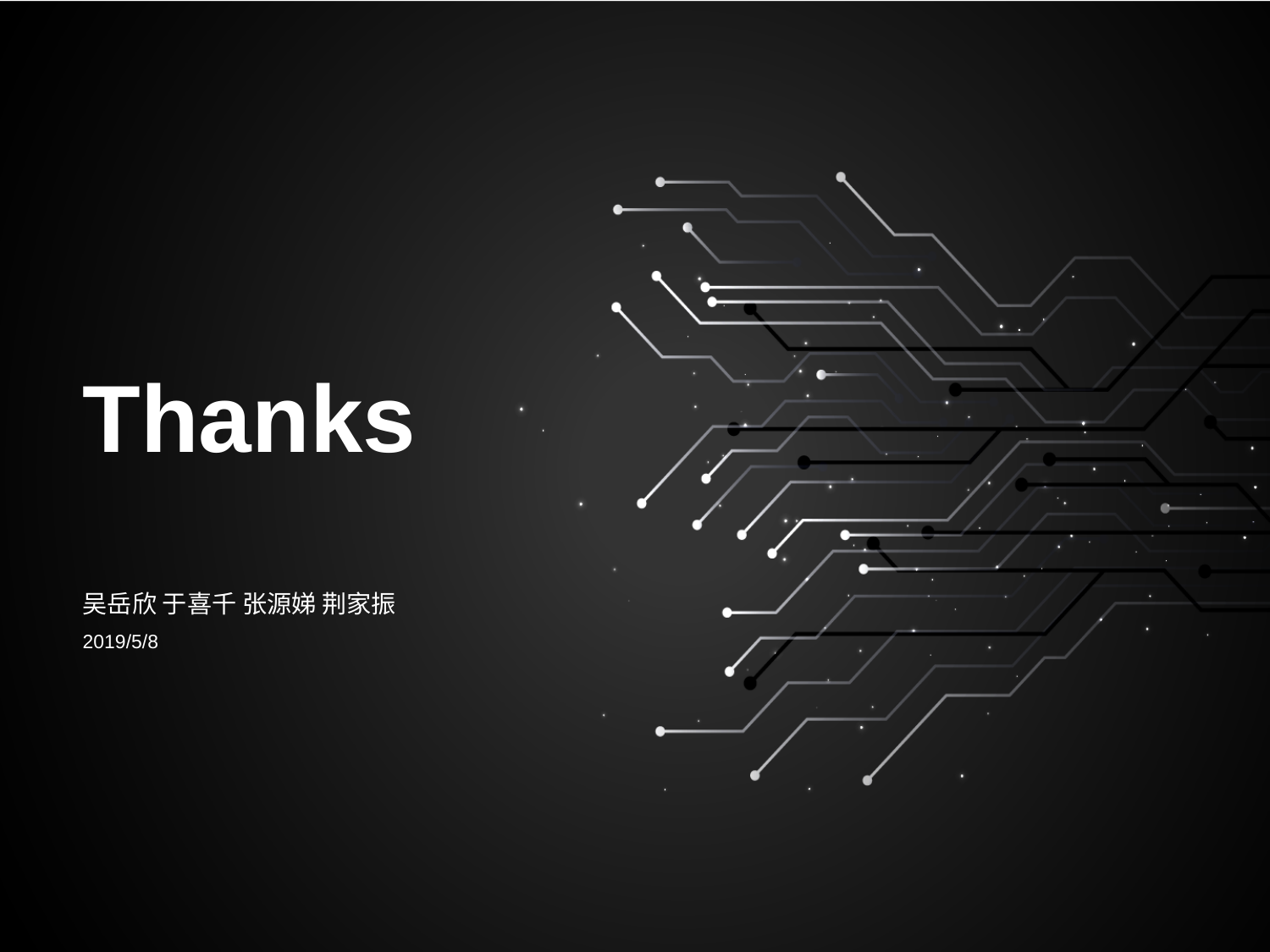

# Thanks
吴岳欣 于喜千 张源娣 荆家振
2019/5/8